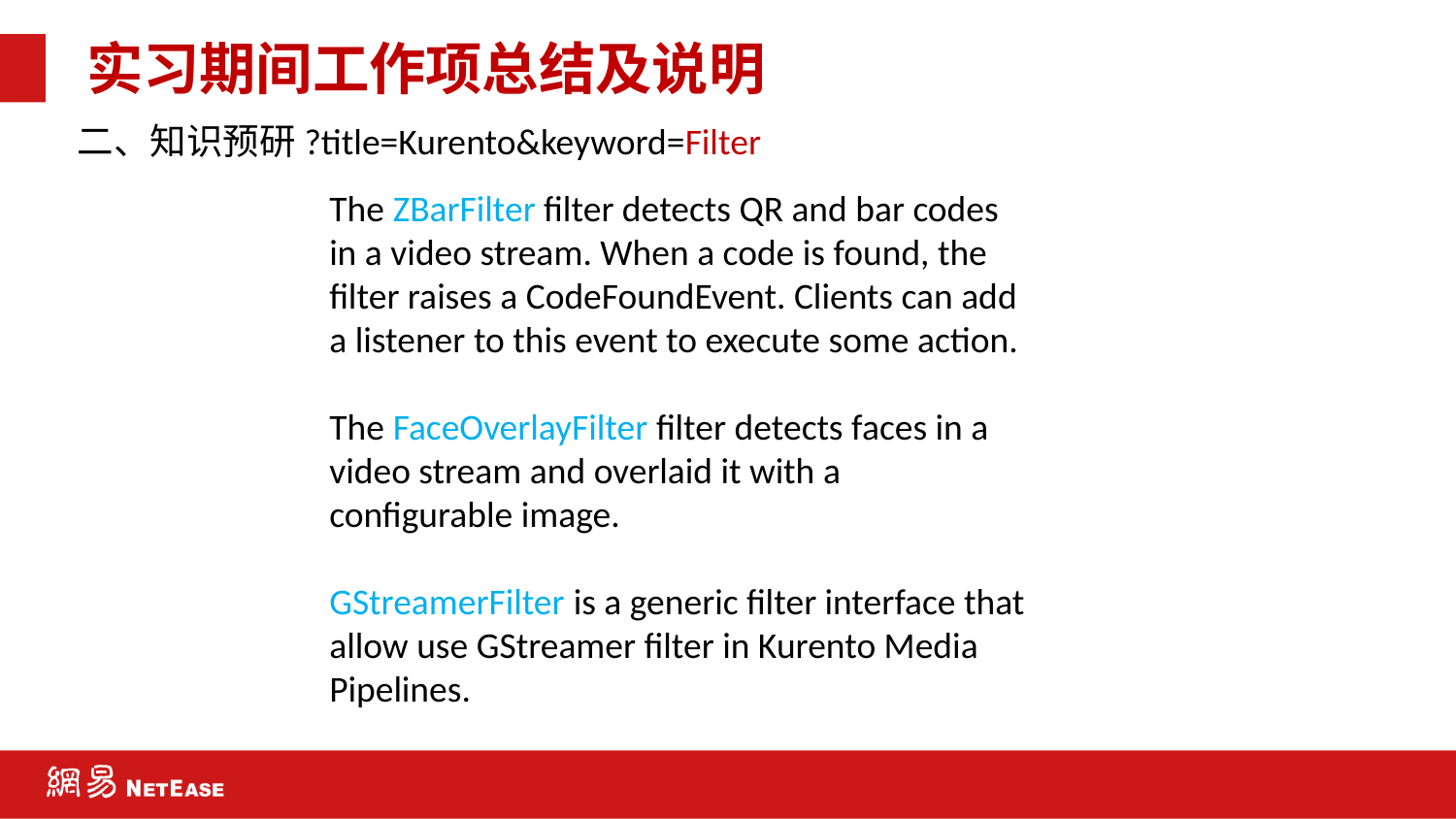

# 实习期间工作项总结及说明
二、知识预研?title=Kurento&keyword=Filter
The ZBarFilter filter detects QR and bar codes in a video stream. When a code is found, the filter raises a CodeFoundEvent. Clients can add a listener to this event to execute some action.

The FaceOverlayFilter filter detects faces in a video stream and overlaid it with a configurable image.

GStreamerFilter is a generic filter interface that allow use GStreamer filter in Kurento Media Pipelines.